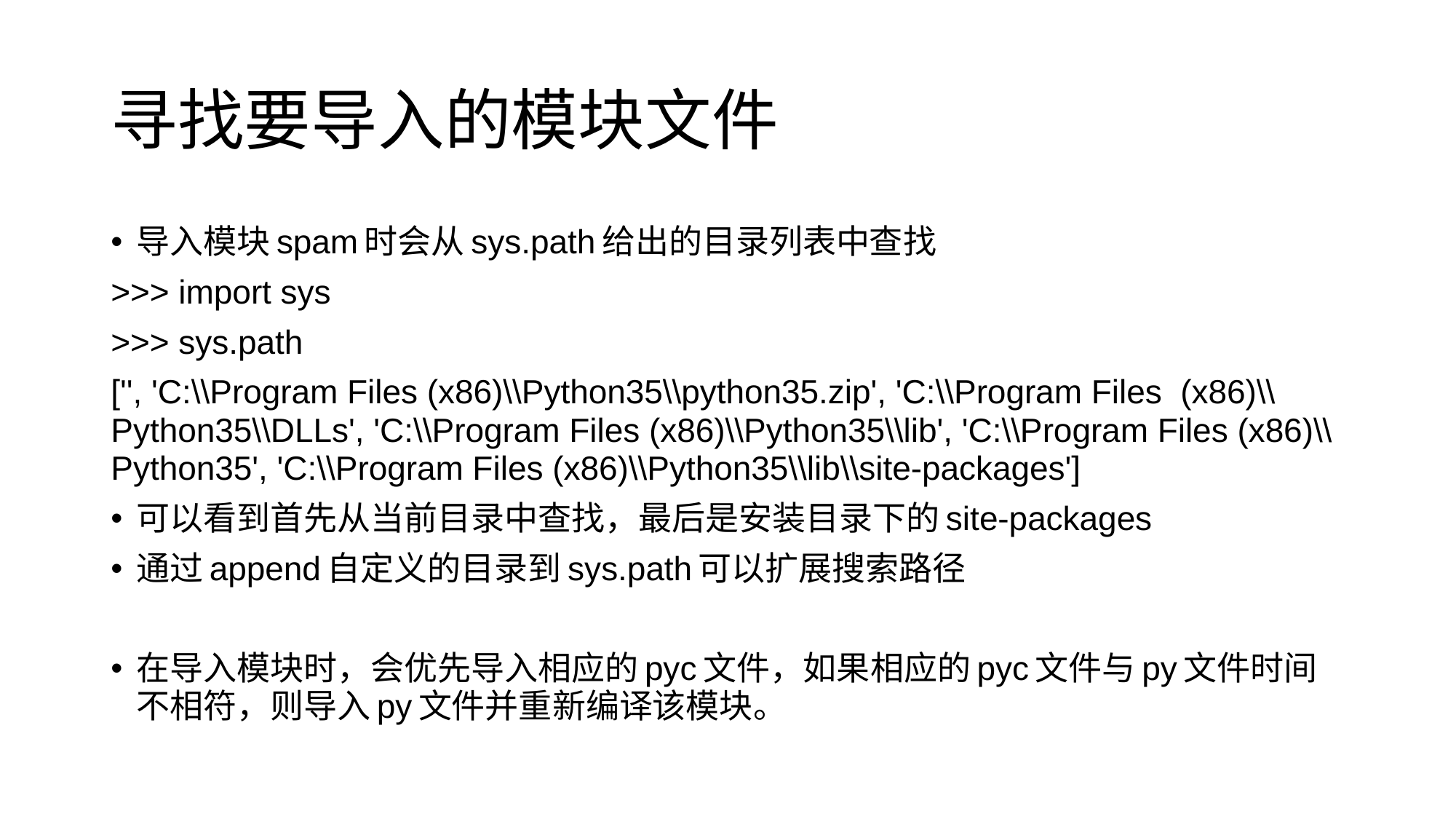

# 寻找要导入的模块文件
导入模块spam时会从sys.path给出的目录列表中查找
>>> import sys
>>> sys.path
['', 'C:\\Program Files (x86)\\Python35\\python35.zip', 'C:\\Program Files  (x86)\\Python35\\DLLs', 'C:\\Program Files (x86)\\Python35\\lib', 'C:\\Program Files (x86)\\Python35', 'C:\\Program Files (x86)\\Python35\\lib\\site-packages']
可以看到首先从当前目录中查找，最后是安装目录下的site-packages
通过append自定义的目录到sys.path可以扩展搜索路径

在导入模块时，会优先导入相应的pyc文件，如果相应的pyc文件与py文件时间不相符，则导入py文件并重新编译该模块。